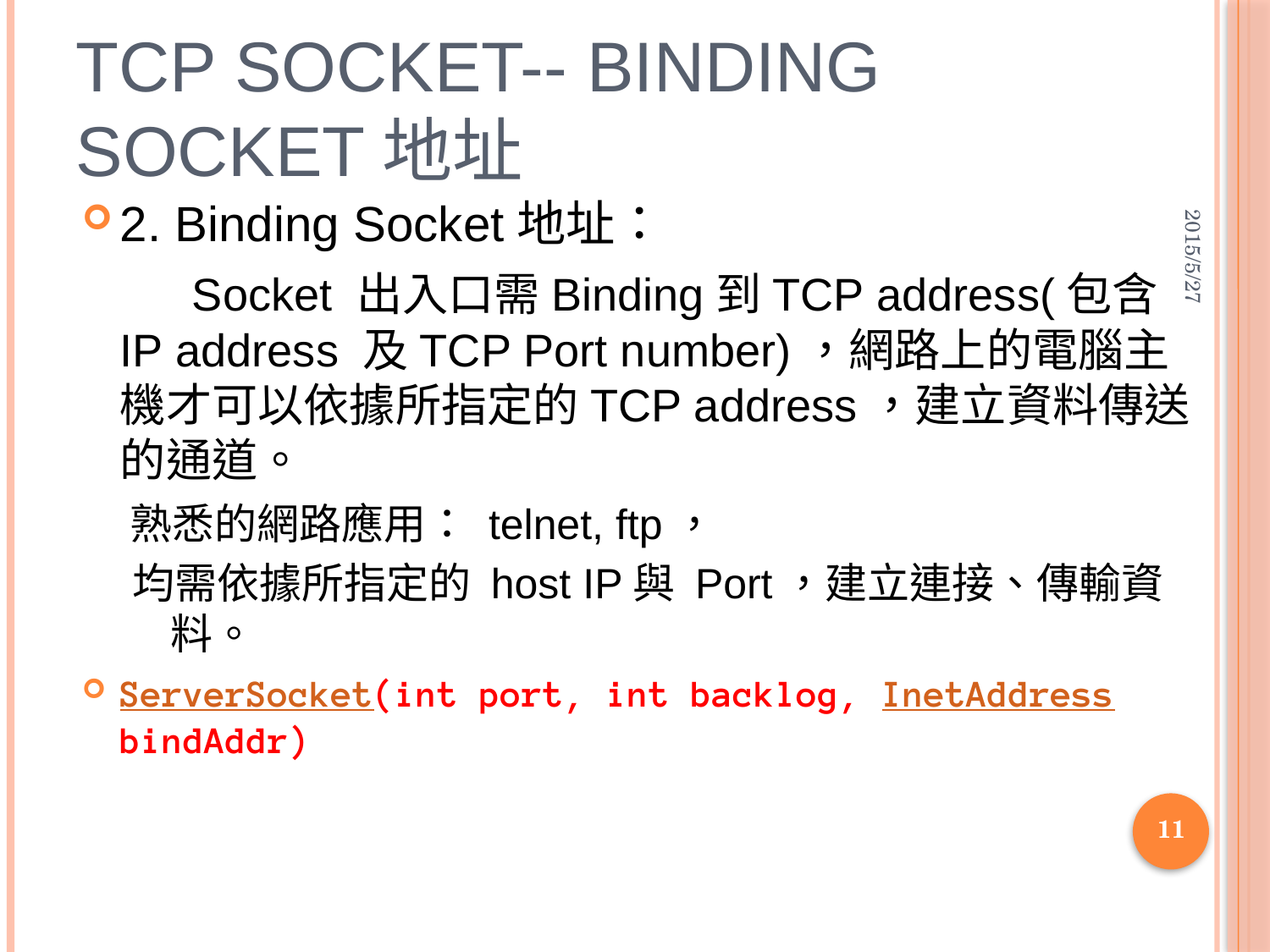

# TCP socket-- Binding Socket地址
2015/5/27
2. Binding Socket地址：
        Socket 出入口需Binding到TCP address(包含IP address 及TCP Port number)，網路上的電腦主機才可以依據所指定的TCP address，建立資料傳送的通道。
    熟悉的網路應用： telnet, ftp，
均需依據所指定的 host IP與 Port，建立連接、傳輸資料。
ServerSocket(int port, int backlog, InetAddress bindAddr)

11